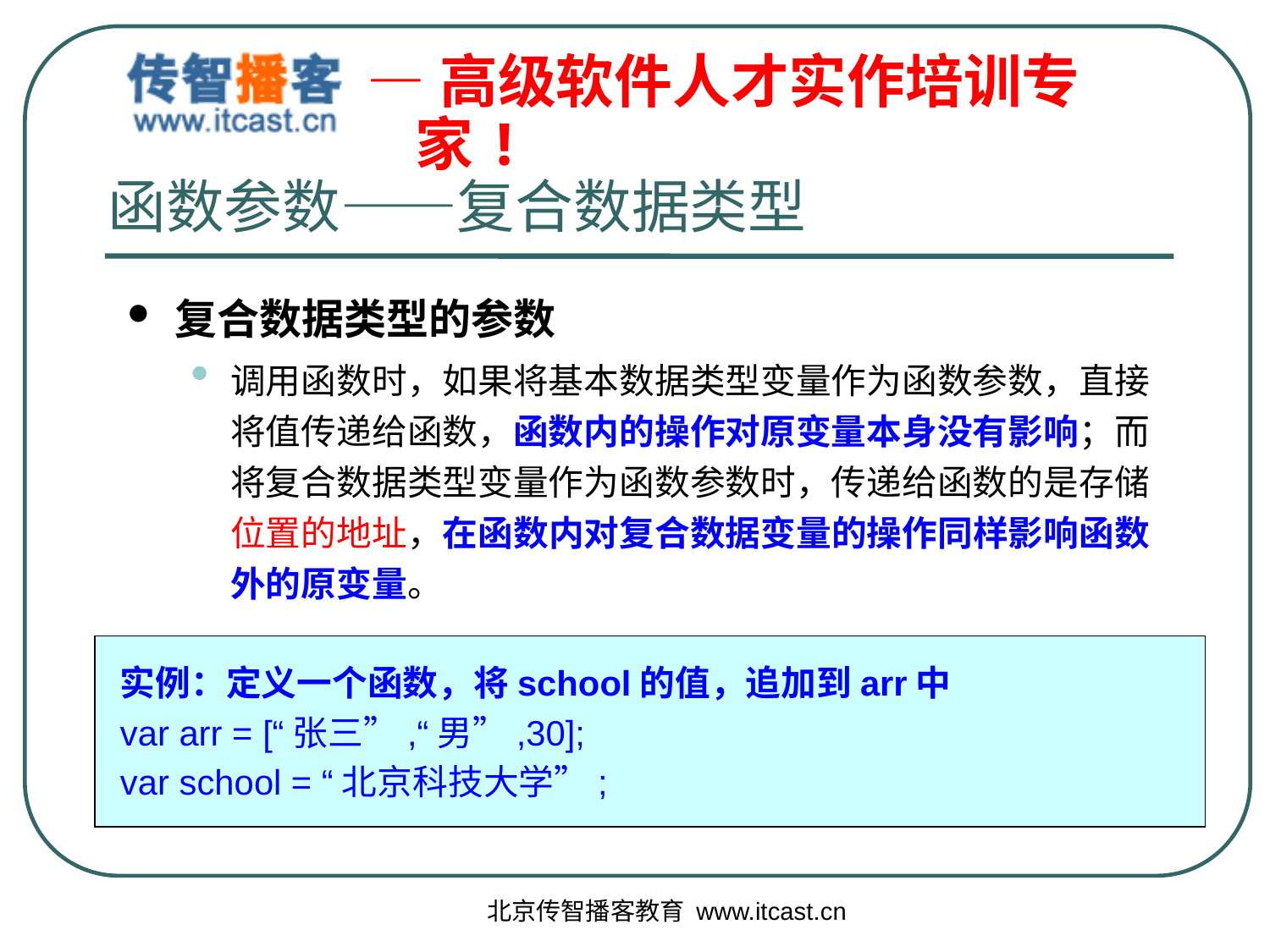

# 函数参数——复合数据类型
复合数据类型的参数
调用函数时，如果将基本数据类型变量作为函数参数，直接将值传递给函数，函数内的操作对原变量本身没有影响；而将复合数据类型变量作为函数参数时，传递给函数的是存储位置的地址，在函数内对复合数据变量的操作同样影响函数外的原变量。
实例：定义一个函数，将school的值，追加到arr中
var arr = [“张三”,“男”,30];
var school = “北京科技大学”;